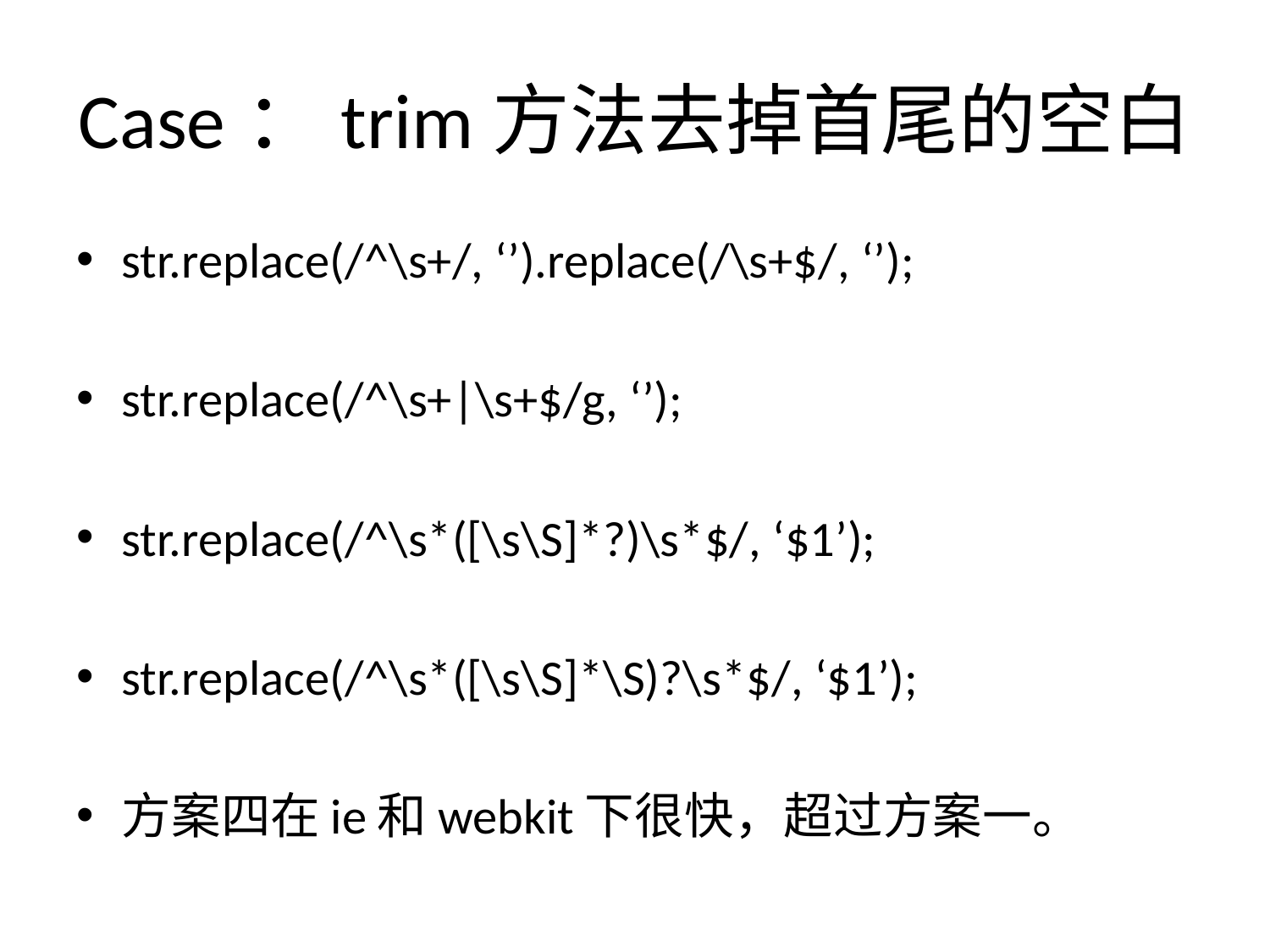

# Case：trim方法去掉首尾的空白
str.replace(/^\s+/, ‘’).replace(/\s+$/, ‘’);

str.replace(/^\s+|\s+$/g, ‘’);

str.replace(/^\s*([\s\S]*?)\s*$/, ‘$1’);

str.replace(/^\s*([\s\S]*\S)?\s*$/, ‘$1’);

方案四在ie和webkit下很快，超过方案一。